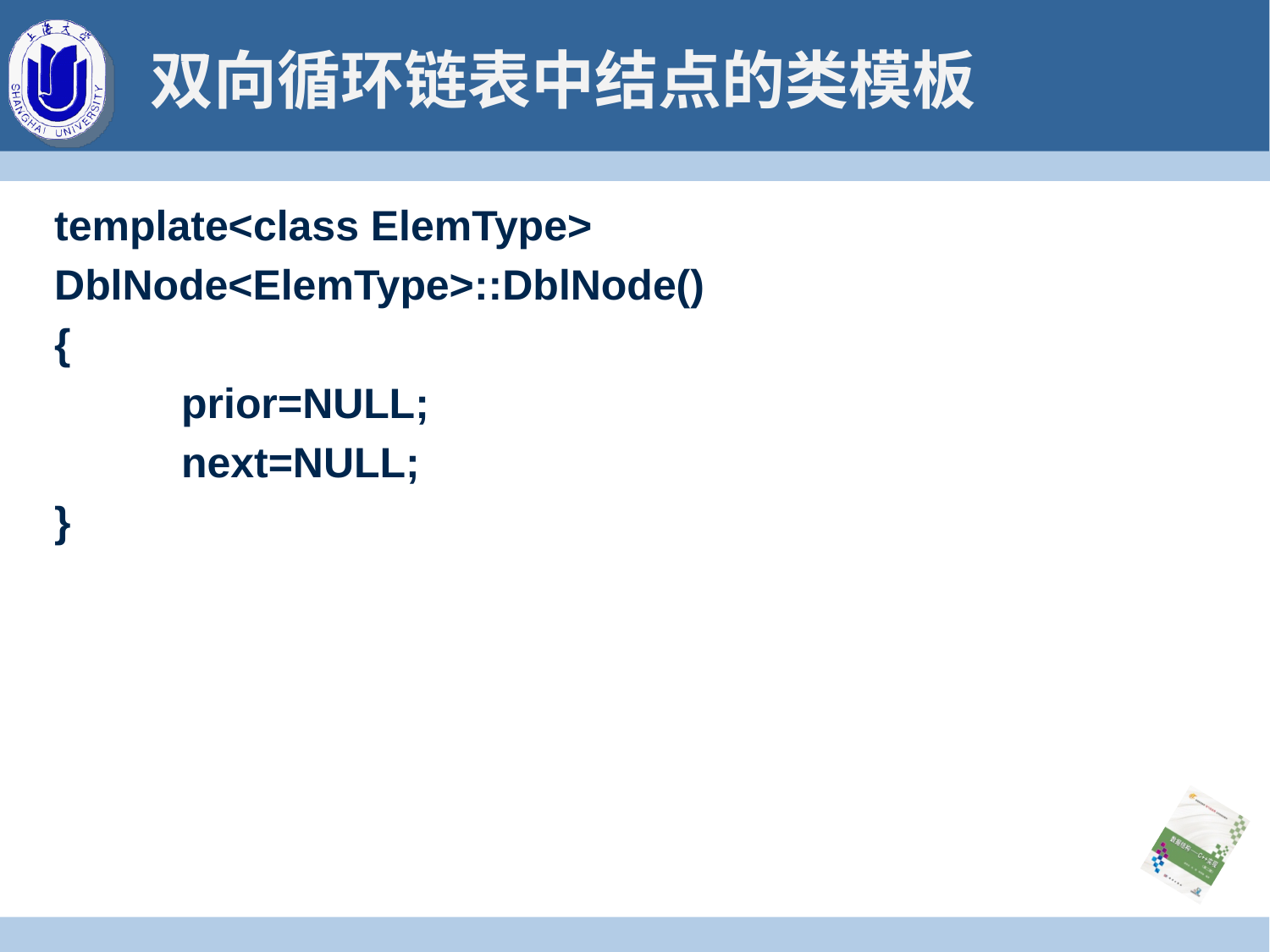

# 双向循环链表中结点的类模板
template<class ElemType>
DblNode<ElemType>::DblNode()
{
   	prior=NULL;
   	next=NULL;
}